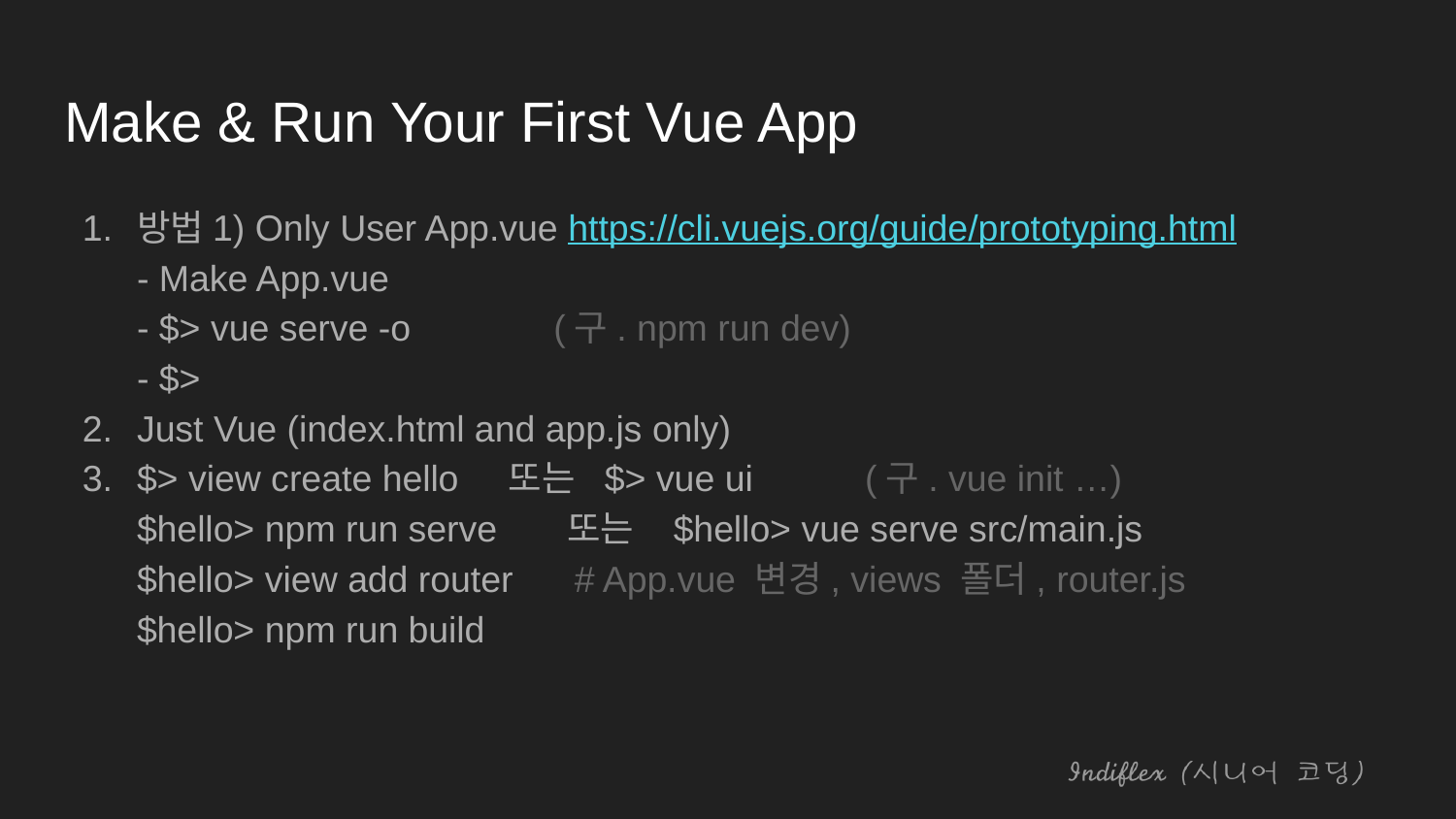

# Make & Run Your First Vue App
방법1) Only User App.vue https://cli.vuejs.org/guide/prototyping.html
- Make App.vue
- $> vue serve -o              (구. npm run dev)
- $>
Just Vue (index.html and app.js only)
$> view create hello    또는  $> vue ui           (구. vue init …)
$hello> npm run serve      또는   $hello> vue serve src/main.js
$hello> view add router      # App.vue 변경, views 폴더, router.js
$hello> npm run build